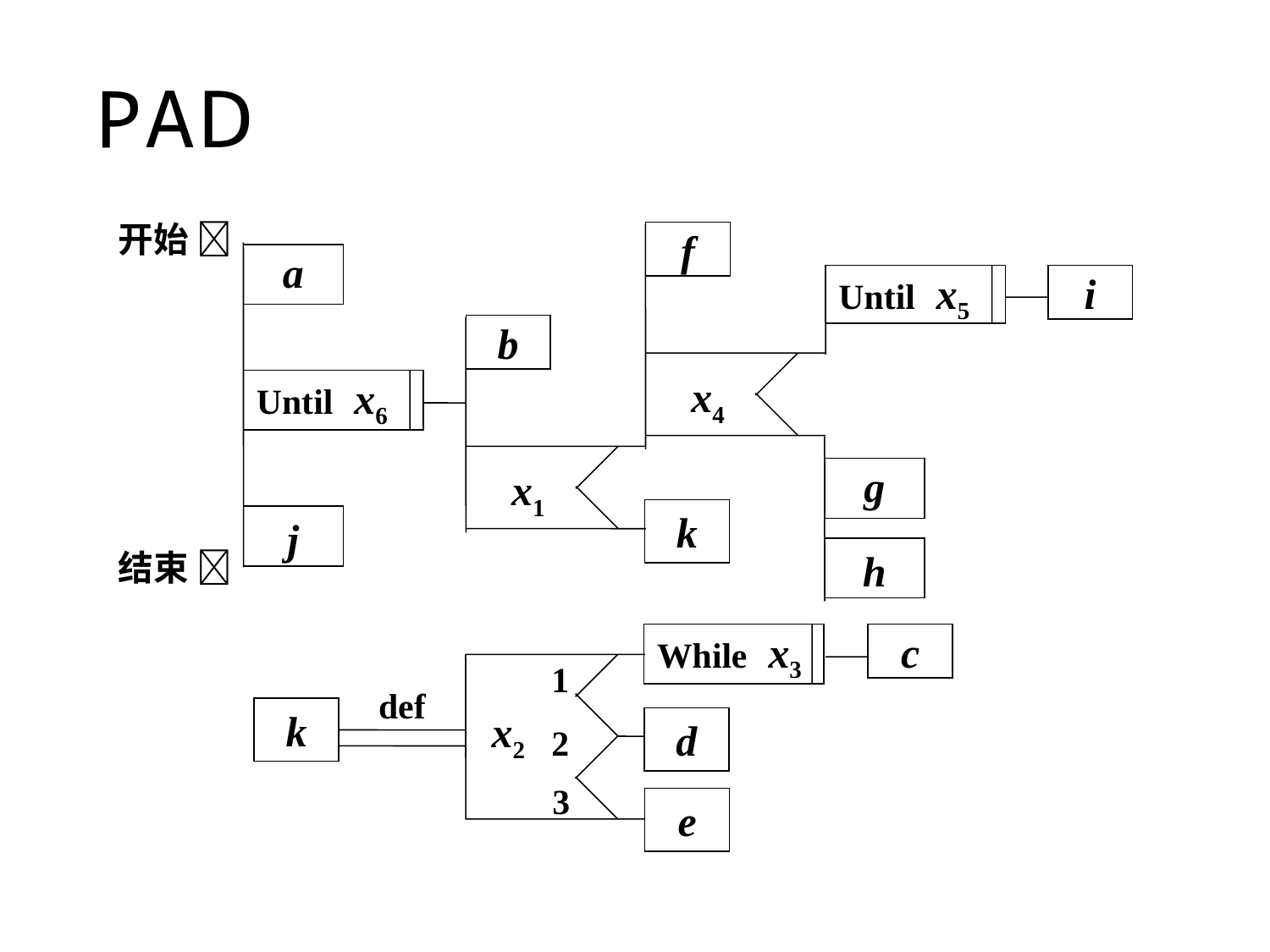

PAD
开始 →
f

a

 Until  x5

i

b

x1

k

x4
 Until  x6

g
j
h
结束 →
 While  x3

c

1

x2
d
2

3

e

def

k